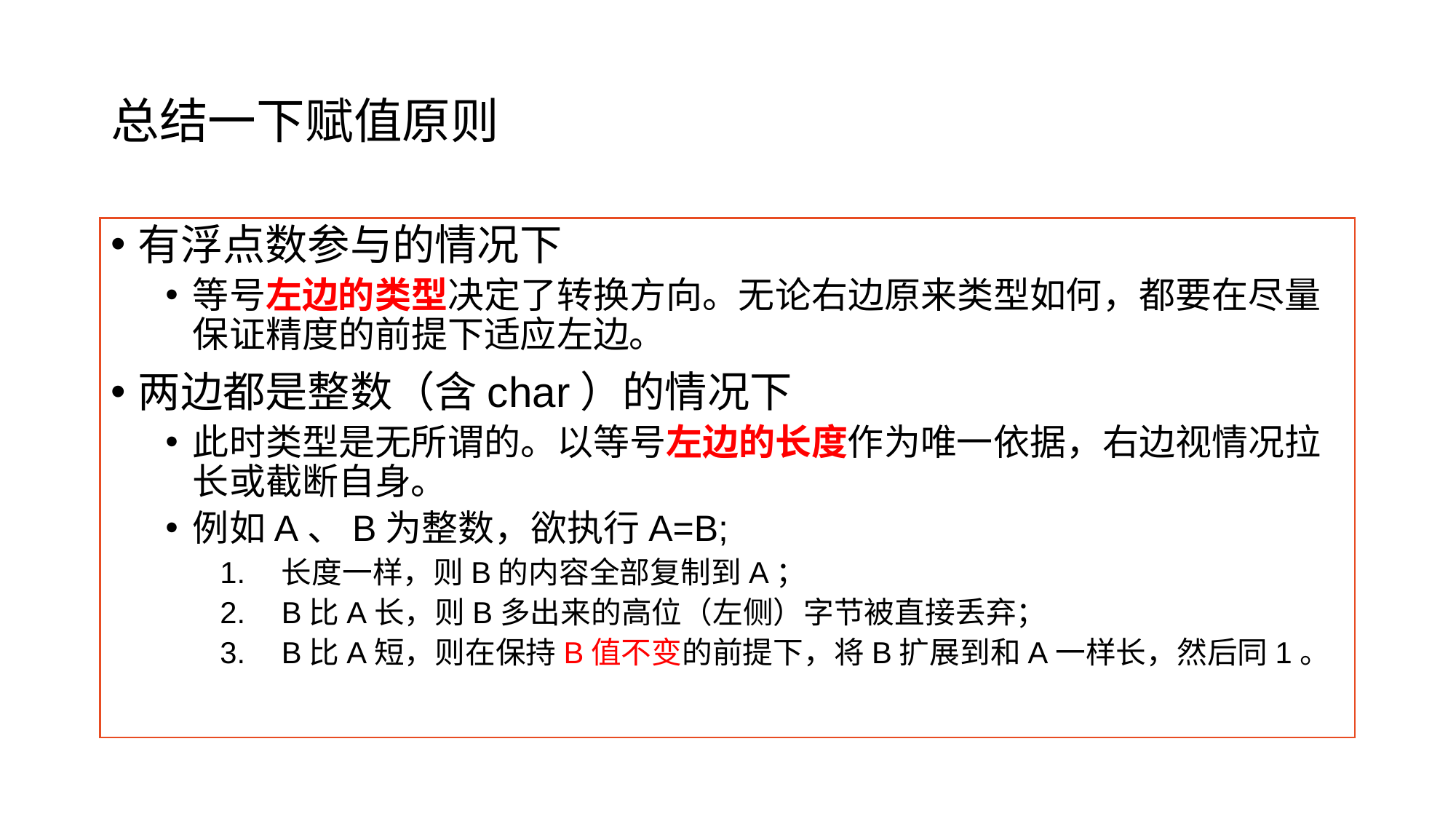

# 总结一下赋值原则
有浮点数参与的情况下
等号左边的类型决定了转换方向。无论右边原来类型如何，都要在尽量保证精度的前提下适应左边。
两边都是整数（含char）的情况下
此时类型是无所谓的。以等号左边的长度作为唯一依据，右边视情况拉长或截断自身。
例如A、B为整数，欲执行A=B;
长度一样，则B的内容全部复制到A；
B比A长，则B多出来的高位（左侧）字节被直接丢弃；
B比A短，则在保持B值不变的前提下，将B扩展到和A一样长，然后同1。